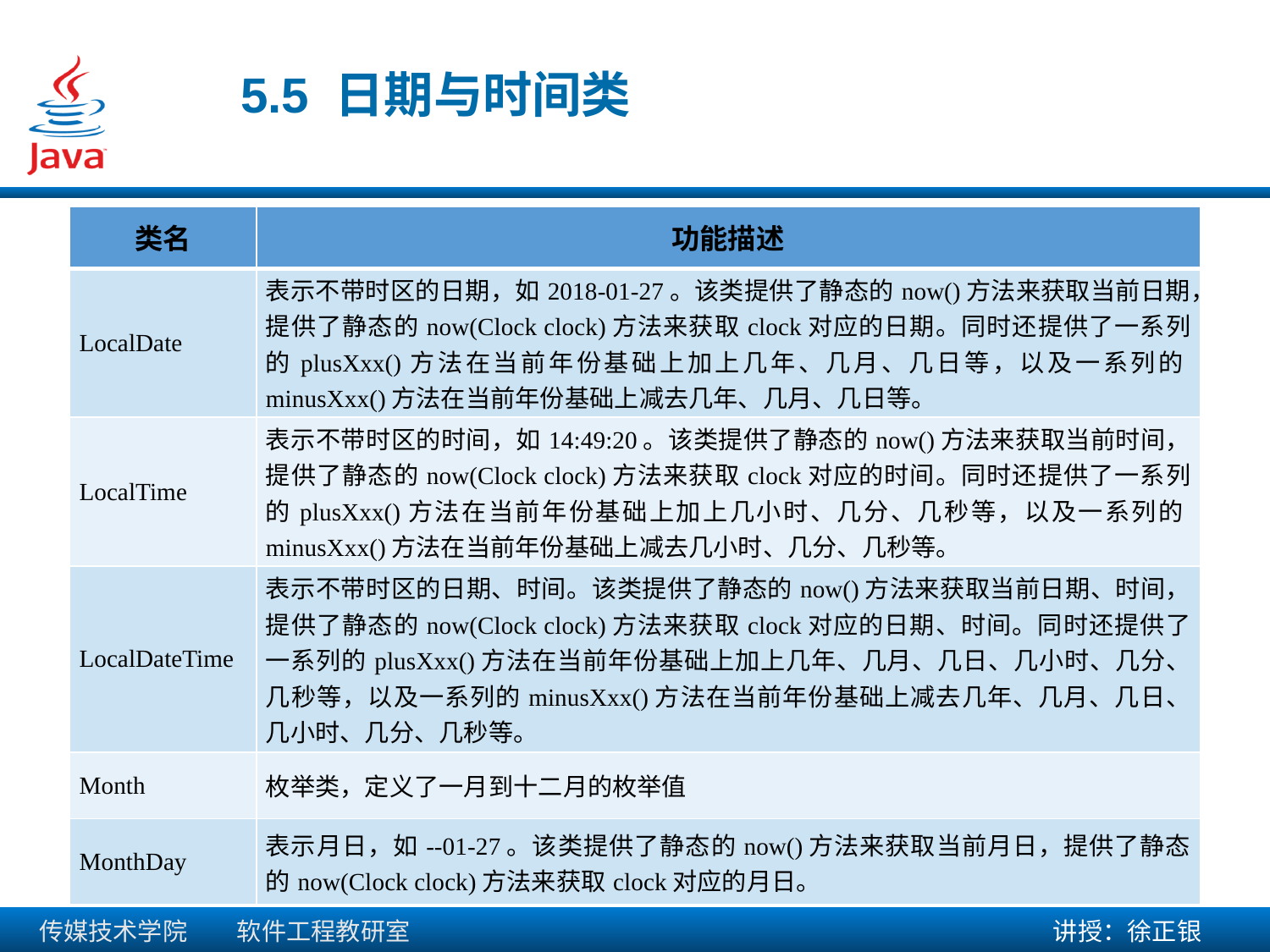

5.5 日期与时间类
| 类名 | 功能描述 |
| --- | --- |
| LocalDate | 表示不带时区的日期，如2018-01-27。该类提供了静态的now()方法来获取当前日期，提供了静态的now(Clock clock)方法来获取clock对应的日期。同时还提供了一系列的plusXxx()方法在当前年份基础上加上几年、几月、几日等，以及一系列的minusXxx()方法在当前年份基础上减去几年、几月、几日等。 |
| LocalTime | 表示不带时区的时间，如14:49:20。该类提供了静态的now()方法来获取当前时间，提供了静态的now(Clock clock)方法来获取clock对应的时间。同时还提供了一系列的plusXxx()方法在当前年份基础上加上几小时、几分、几秒等，以及一系列的minusXxx()方法在当前年份基础上减去几小时、几分、几秒等。 |
| LocalDateTime | 表示不带时区的日期、时间。该类提供了静态的now()方法来获取当前日期、时间，提供了静态的now(Clock clock)方法来获取clock对应的日期、时间。同时还提供了一系列的plusXxx()方法在当前年份基础上加上几年、几月、几日、几小时、几分、几秒等，以及一系列的minusXxx()方法在当前年份基础上减去几年、几月、几日、几小时、几分、几秒等。 |
| Month | 枚举类，定义了一月到十二月的枚举值 |
| MonthDay | 表示月日，如--01-27。该类提供了静态的now()方法来获取当前月日，提供了静态的now(Clock clock)方法来获取clock对应的月日。 |